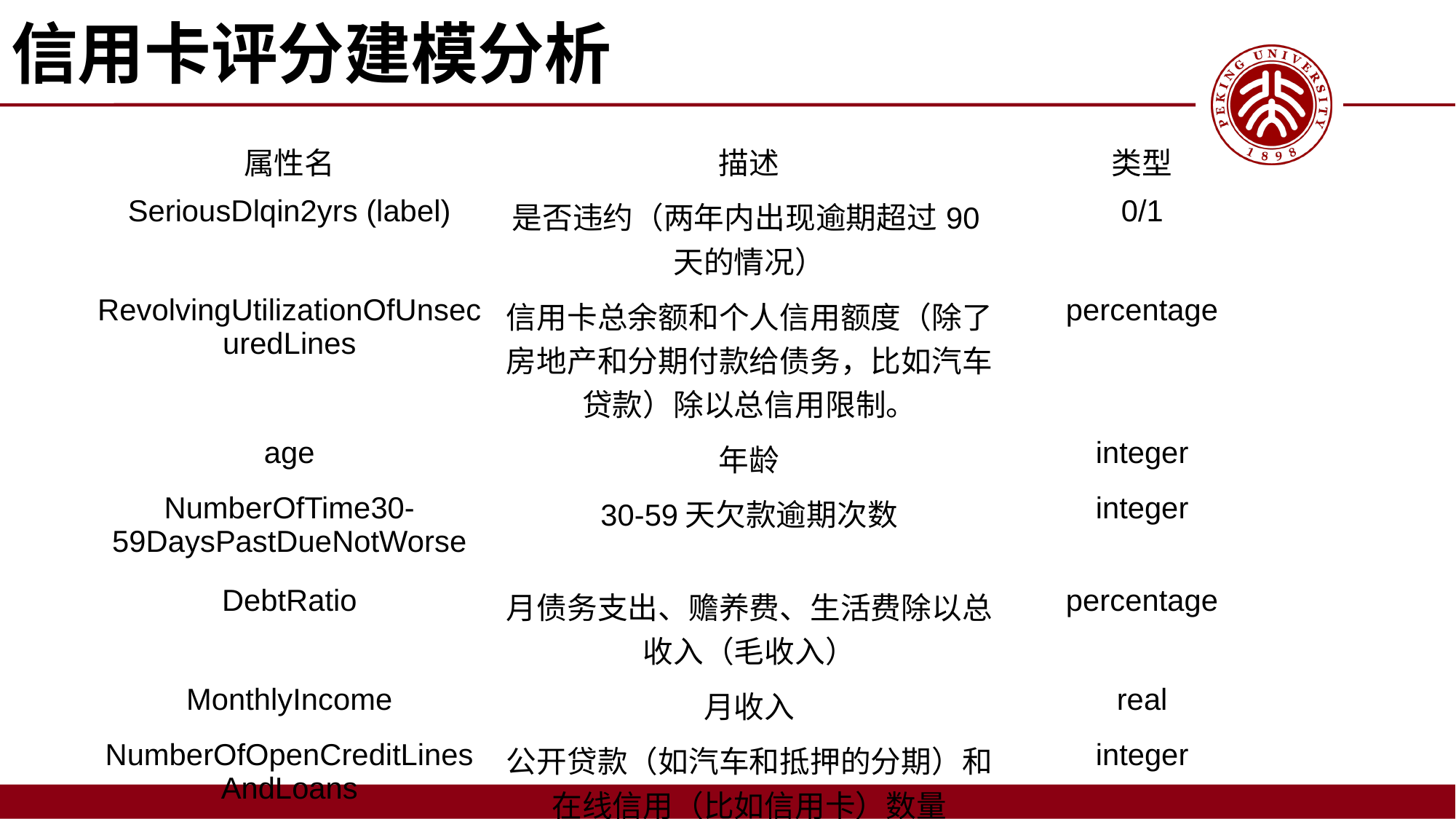

# 信用卡评分建模分析
| 属性名 | 描述 | 类型 |
| --- | --- | --- |
| SeriousDlqin2yrs (label) | 是否违约（两年内出现逾期超过90天的情况） | 0/1 |
| RevolvingUtilizationOfUnsecuredLines | 信用卡总余额和个人信用额度（除了房地产和分期付款给债务，比如汽车贷款）除以总信用限制。 | percentage |
| age | 年龄 | integer |
| NumberOfTime30-59DaysPastDueNotWorse | 30-59天欠款逾期次数 | integer |
| DebtRatio | 月债务支出、赡养费、生活费除以总收入（毛收入） | percentage |
| MonthlyIncome | 月收入 | real |
| NumberOfOpenCreditLinesAndLoans | 公开贷款（如汽车和抵押的分期）和在线信用（比如信用卡）数量 | integer |